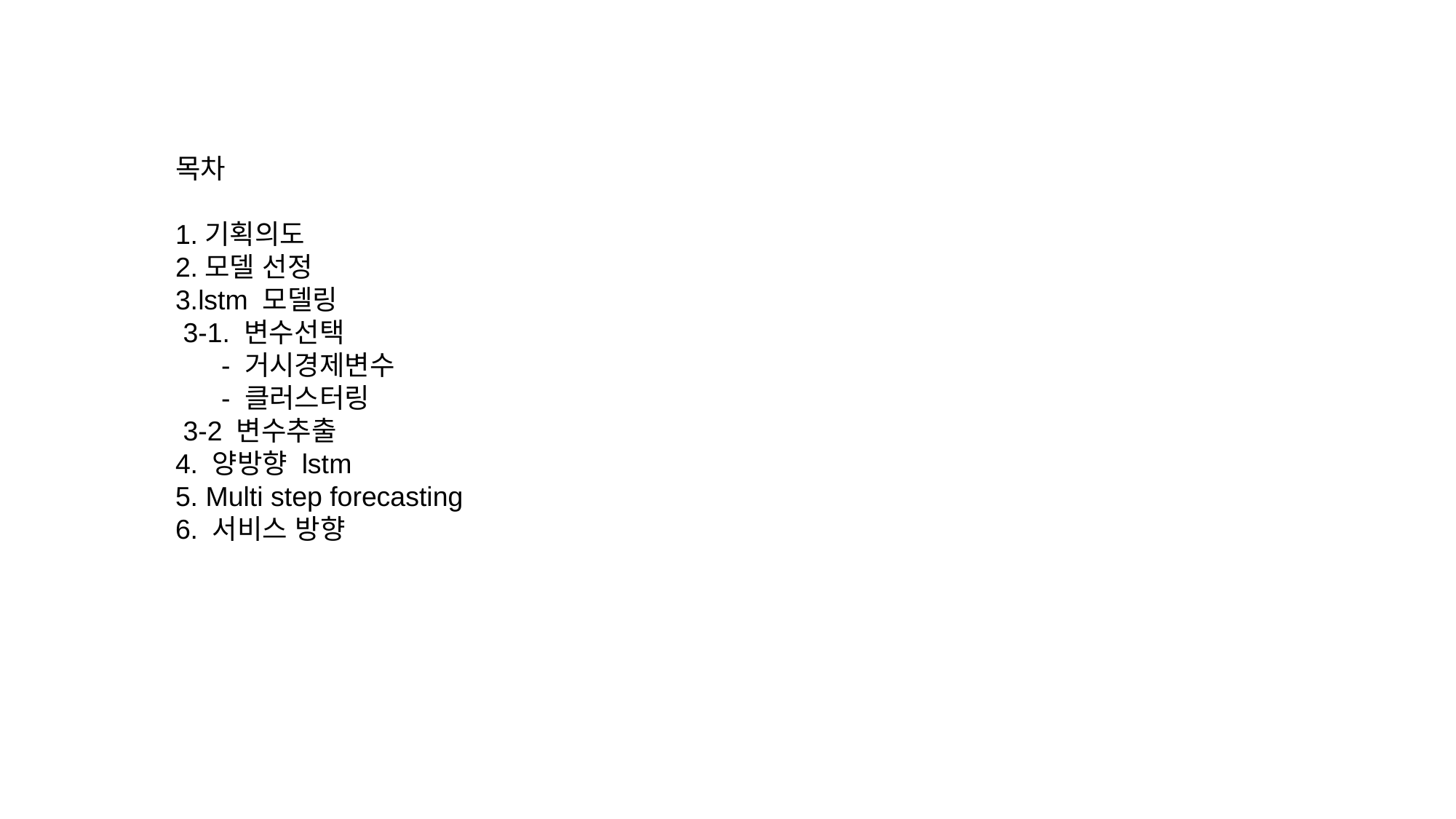

목차

1.기획의도
2.모델 선정
3.lstm 모델링
 3-1. 변수선택
      - 거시경제변수
      - 클러스터링
 3-2 변수추출
4. 양방향 lstm
5. Multi step forecasting
6. 서비스 방향